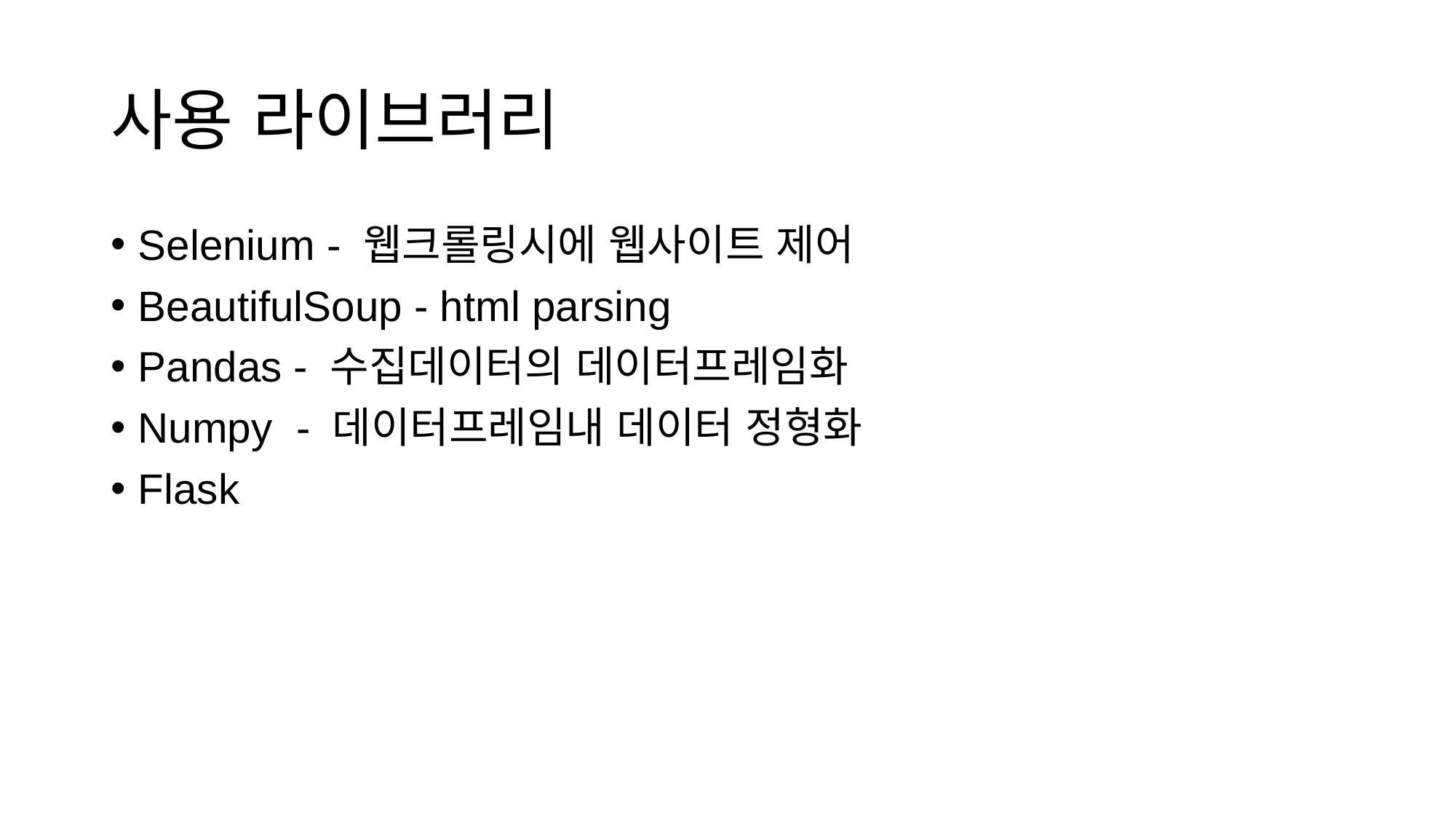

# 사용 라이브러리
Selenium - 웹크롤링시에 웹사이트 제어
BeautifulSoup - html parsing
Pandas - 수집데이터의 데이터프레임화
Numpy  - 데이터프레임내 데이터 정형화
Flask